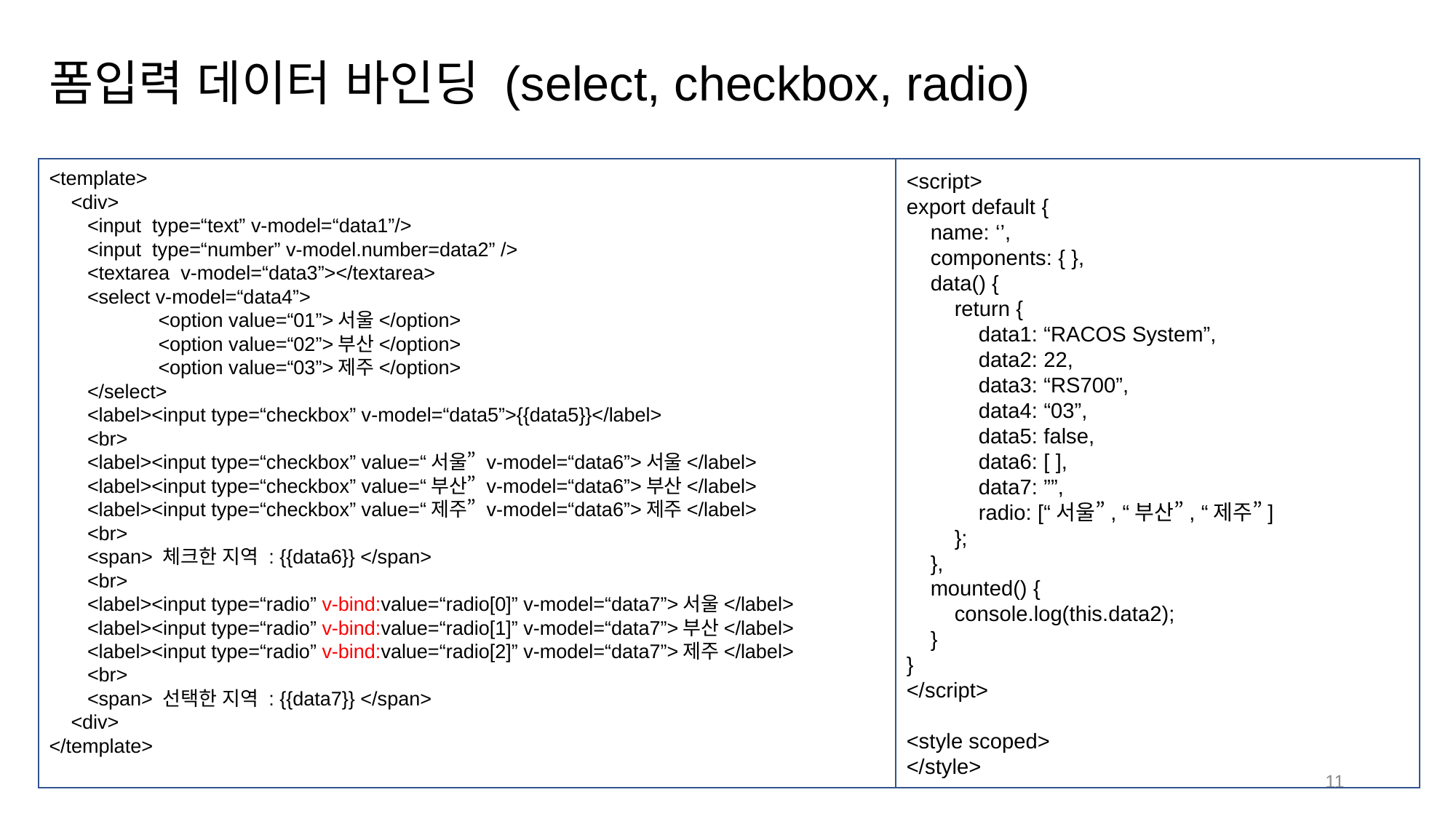

# 폼입력 데이터 바인딩 (select, checkbox, radio)

<script>
export default {
    name: ‘’,
    components: { },
    data() {
        return {
            data1: “RACOS System”,
            data2: 22,
            data3: “RS700”,
            data4: “03”,
            data5: false,
            data6: [ ],
            data7: ””,
            radio: [“서울”, “부산”, “제주”]
        };
    },
    mounted() {
        console.log(this.data2);
    }
}
</script>

<style scoped>
</style>

<template>
    <div>
       <input  type=“text” v-model=“data1”/>
       <input  type=“number” v-model.number=data2” />
       <textarea  v-model=“data3”></textarea>
       <select v-model=“data4”>
	<option value=“01”>서울</option>
	<option value=“02”>부산</option>
	<option value=“03”>제주</option>
       </select>
       <label><input type=“checkbox” v-model=“data5”>{{data5}}</label>
       <br>
       <label><input type=“checkbox” value=“서울” v-model=“data6”>서울</label>
       <label><input type=“checkbox” value=“부산” v-model=“data6”>부산</label>
       <label><input type=“checkbox” value=“제주” v-model=“data6”>제주</label>
       <br>
       <span> 체크한 지역 : {{data6}} </span>
       <br>
       <label><input type=“radio” v-bind:value=“radio[0]” v-model=“data7”>서울</label>
       <label><input type=“radio” v-bind:value=“radio[1]” v-model=“data7”>부산</label>
       <label><input type=“radio” v-bind:value=“radio[2]” v-model=“data7”>제주</label>
       <br>
       <span> 선택한 지역 : {{data7}} </span>
    <div>
</template>

11